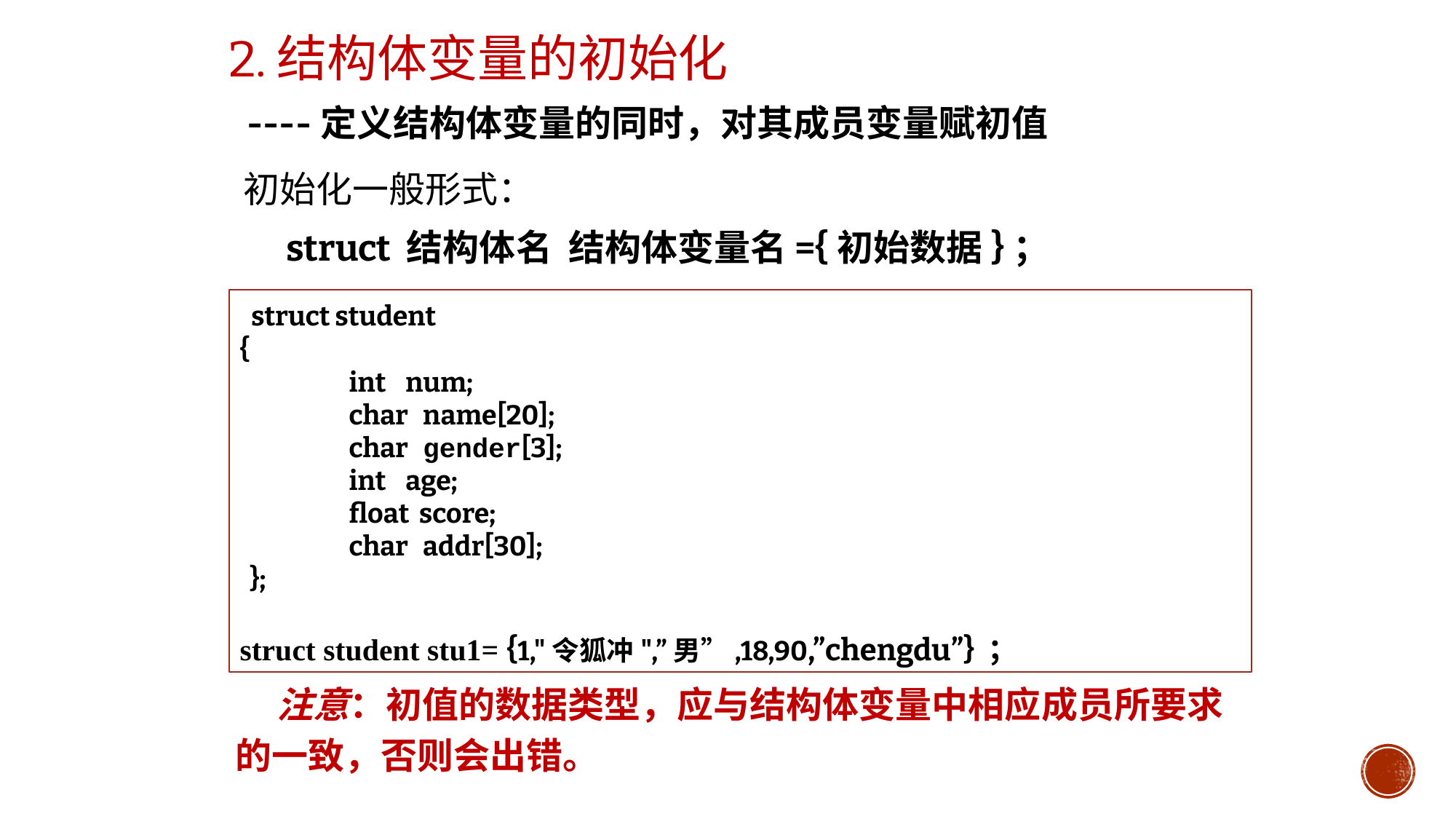

# 2.结构体变量的初始化
     ----定义结构体变量的同时，对其成员变量赋初值
  初始化一般形式：
           struct 结构体名  结构体变量名={初始数据}；
  struct student
{
 	int    num;
   	char   name[20];
   	char   gender[3];
   	int    age;
   	float  score;
   	char   addr[30];
  };

struct student stu1= {1,"令狐冲",”男”,18,90,”chengdu”} ；
    注意：初值的数据类型，应与结构体变量中相应成员所要求
的一致，否则会出错。
20